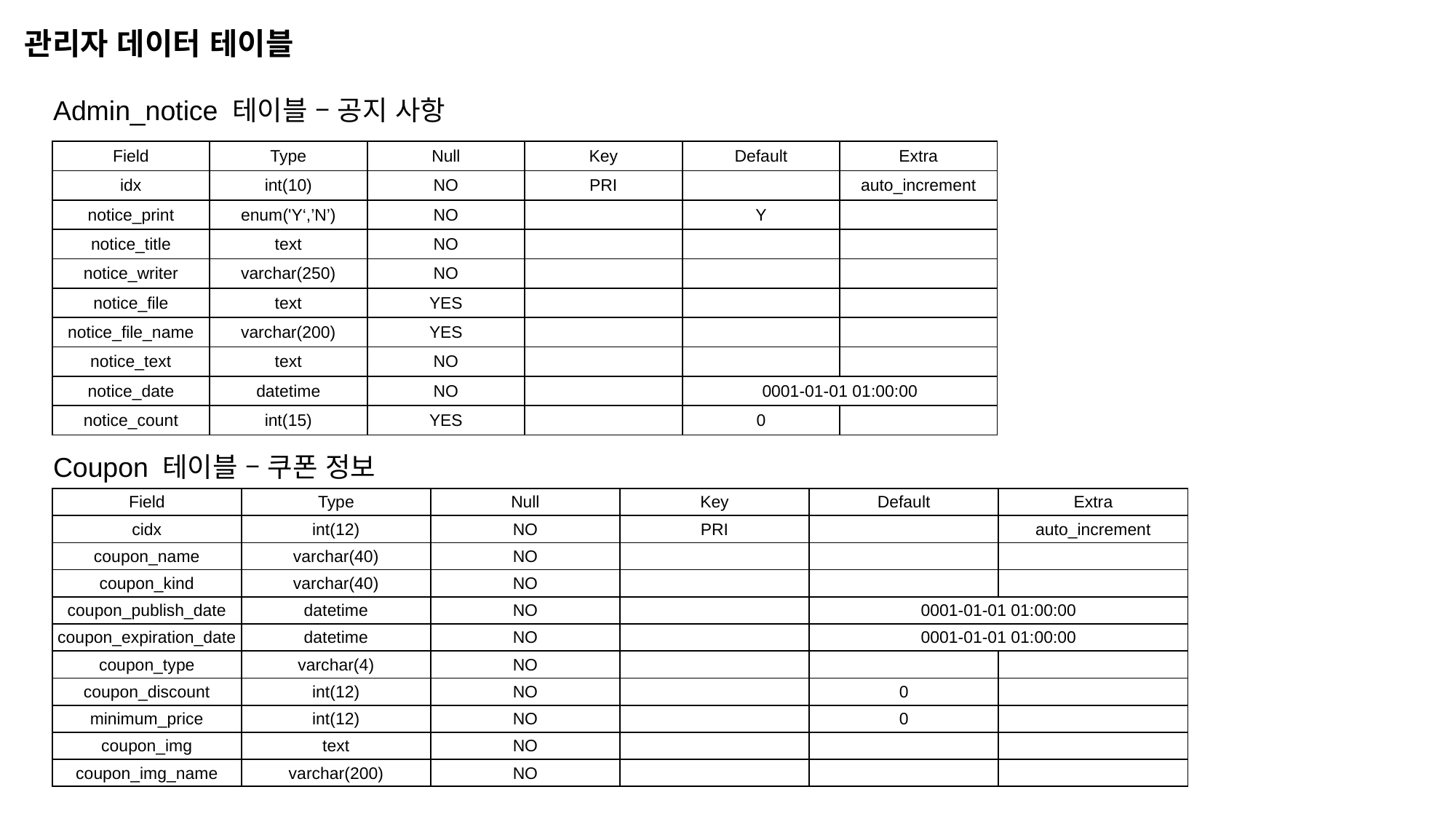

관리자 데이터 테이블
Admin_notice 테이블 – 공지 사항
| Field | Type | Null | Key | Default | Extra |
| --- | --- | --- | --- | --- | --- |
| idx | int(10) | NO | PRI |  | auto\_increment |
| notice\_print | enum('Y‘,’N’) | NO |  | Y |  |
| notice\_title | text | NO |  |  |  |
| notice\_writer | varchar(250) | NO |  |  |  |
| notice\_file | text | YES |  |  |  |
| notice\_file\_name | varchar(200) | YES |  |  |  |
| notice\_text | text | NO |  |  |  |
| notice\_date | datetime | NO |  | 0001-01-01 01:00:00 |  |
| notice\_count | int(15) | YES |  | 0 |  |
Coupon 테이블 – 쿠폰 정보
| Field | Type | Null | Key | Default | Extra |
| --- | --- | --- | --- | --- | --- |
| cidx | int(12) | NO | PRI |  | auto\_increment |
| coupon\_name | varchar(40) | NO |  |  |  |
| coupon\_kind | varchar(40) | NO |  |  |  |
| coupon\_publish\_date | datetime | NO |  | 0001-01-01 01:00:00 |  |
| coupon\_expiration\_date | datetime | NO |  | 0001-01-01 01:00:00 |  |
| coupon\_type | varchar(4) | NO |  |  |  |
| coupon\_discount | int(12) | NO |  | 0 |  |
| minimum\_price | int(12) | NO |  | 0 |  |
| coupon\_img | text | NO |  |  |  |
| coupon\_img\_name | varchar(200) | NO |  |  |  |